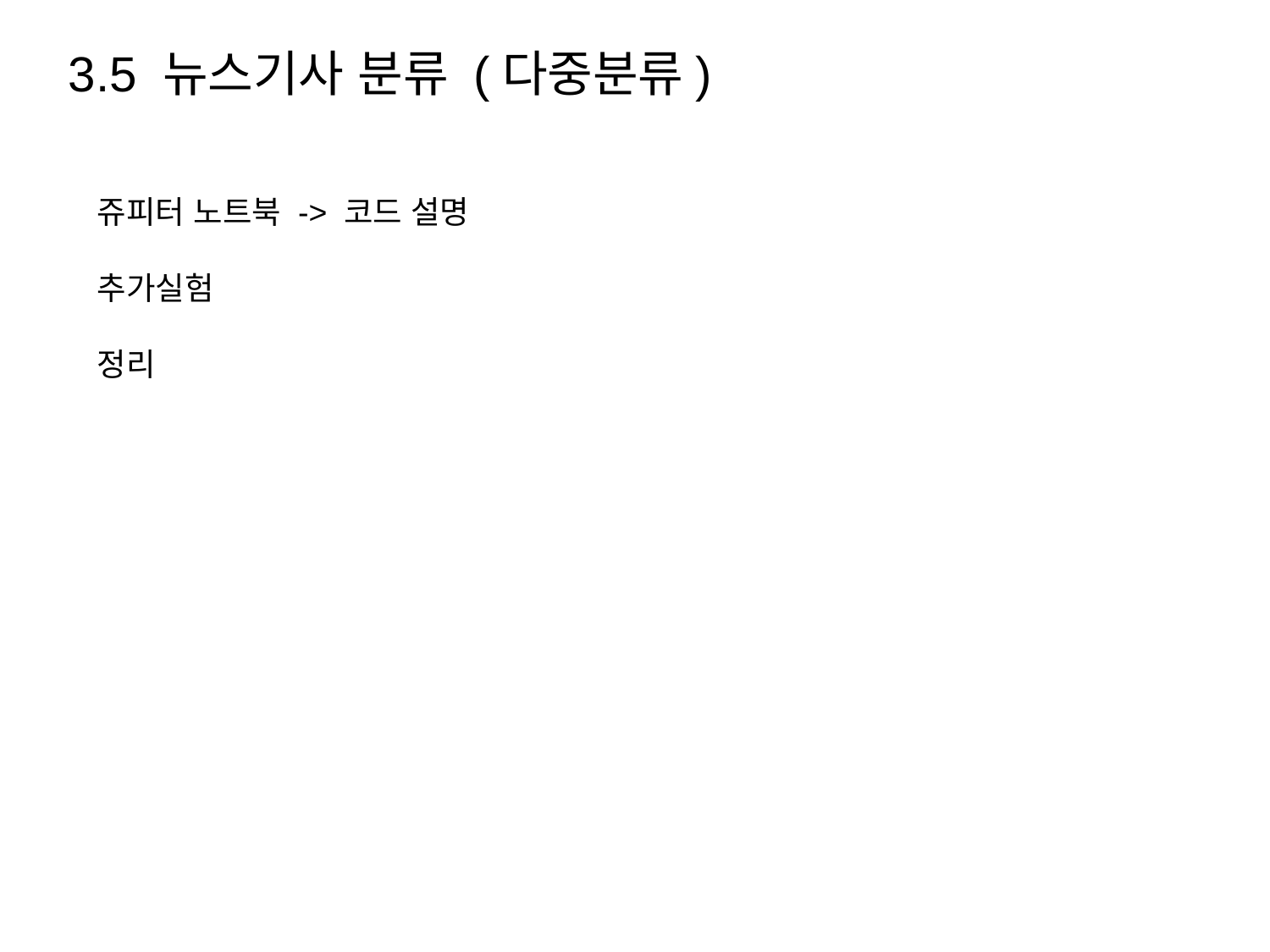

3.5 뉴스기사 분류 (다중분류)
쥬피터 노트북 -> 코드 설명

추가실험

정리